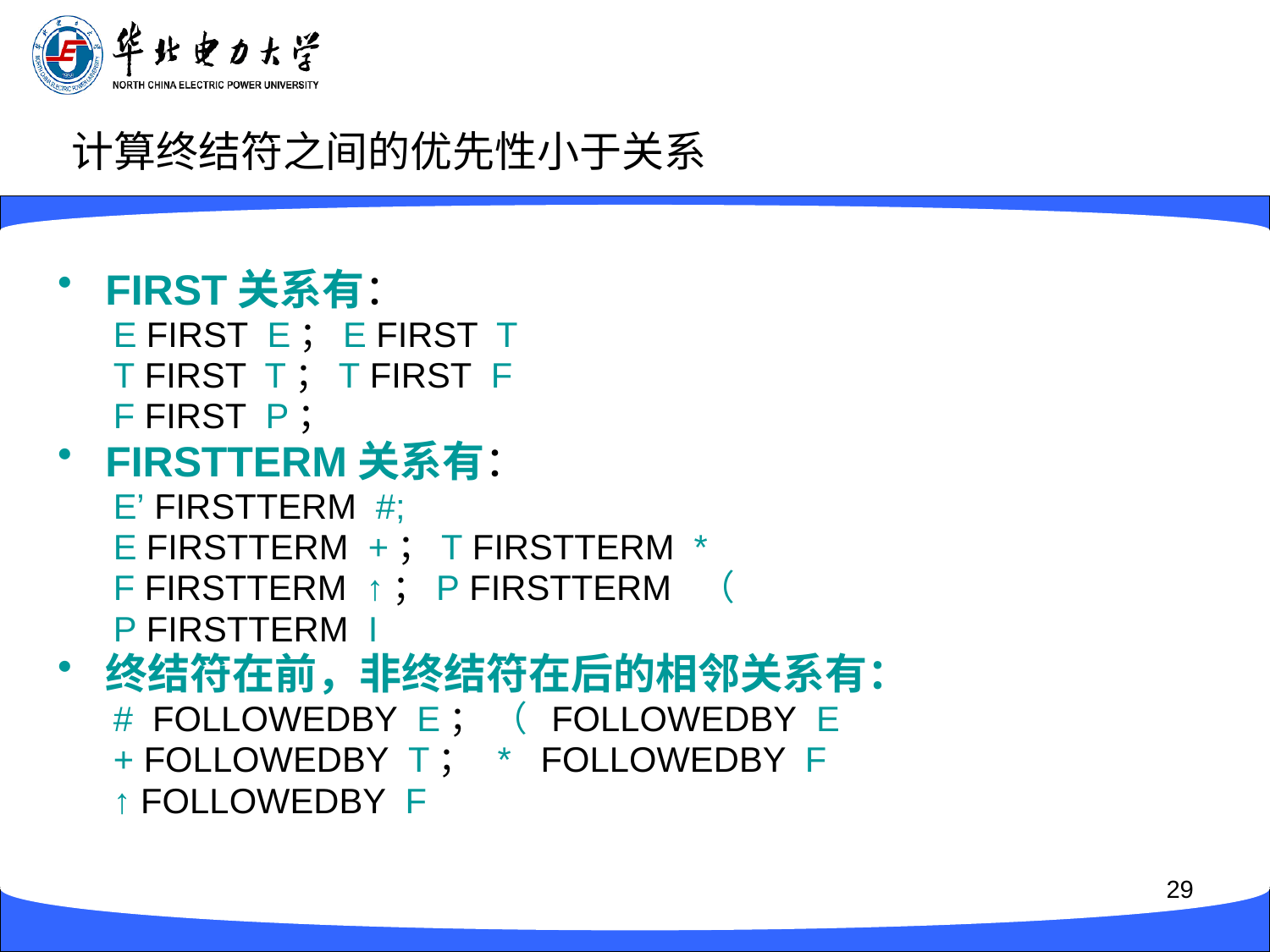

# 计算终结符之间的优先性小于关系
FIRST关系有：
E FIRST  E；E FIRST  T
T FIRST  T；T FIRST  F
F FIRST  P；
FIRSTTERM关系有：
E’ FIRSTTERM  #;
E FIRSTTERM  +；T FIRSTTERM  *
F FIRSTTERM  ↑；P FIRSTTERM  （
P FIRSTTERM  I
终结符在前，非终结符在后的相邻关系有：
#  FOLLOWEDBY  E； （  FOLLOWEDBY  E
+ FOLLOWEDBY  T；  *   FOLLOWEDBY  F
↑ FOLLOWEDBY  F
29